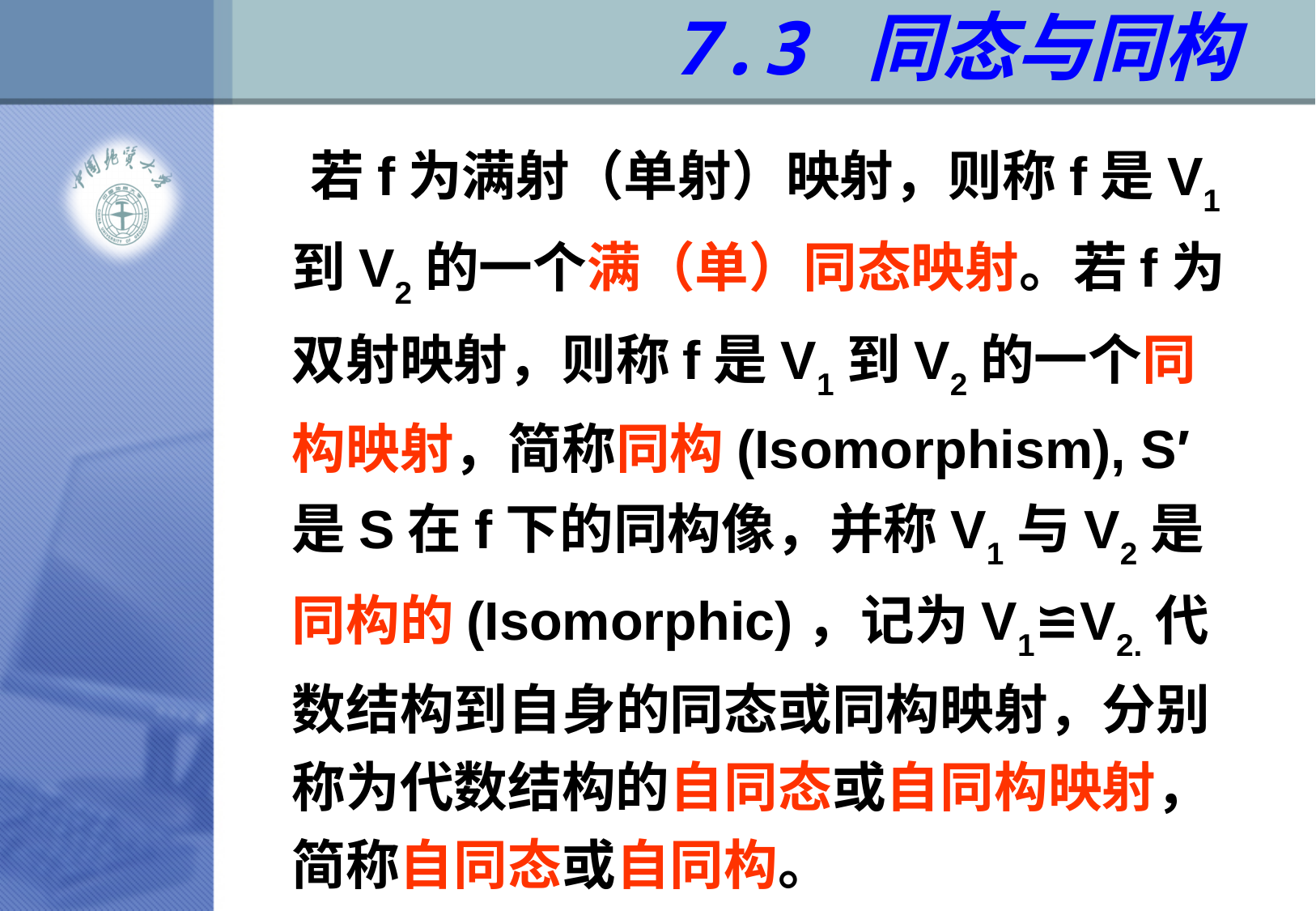

# 7.3 同态与同构
       若f为满射（单射）映射，则称f是V1到V2的一个满（单）同态映射。若f为双射映射，则称f是V1到V2的一个同构映射，简称同构(Isomorphism), S′是S在f下的同构像，并称V1与V2是同构的(Isomorphic)，记为V1≌V2.代数结构到自身的同态或同构映射，分别称为代数结构的自同态或自同构映射，简称自同态或自同构。